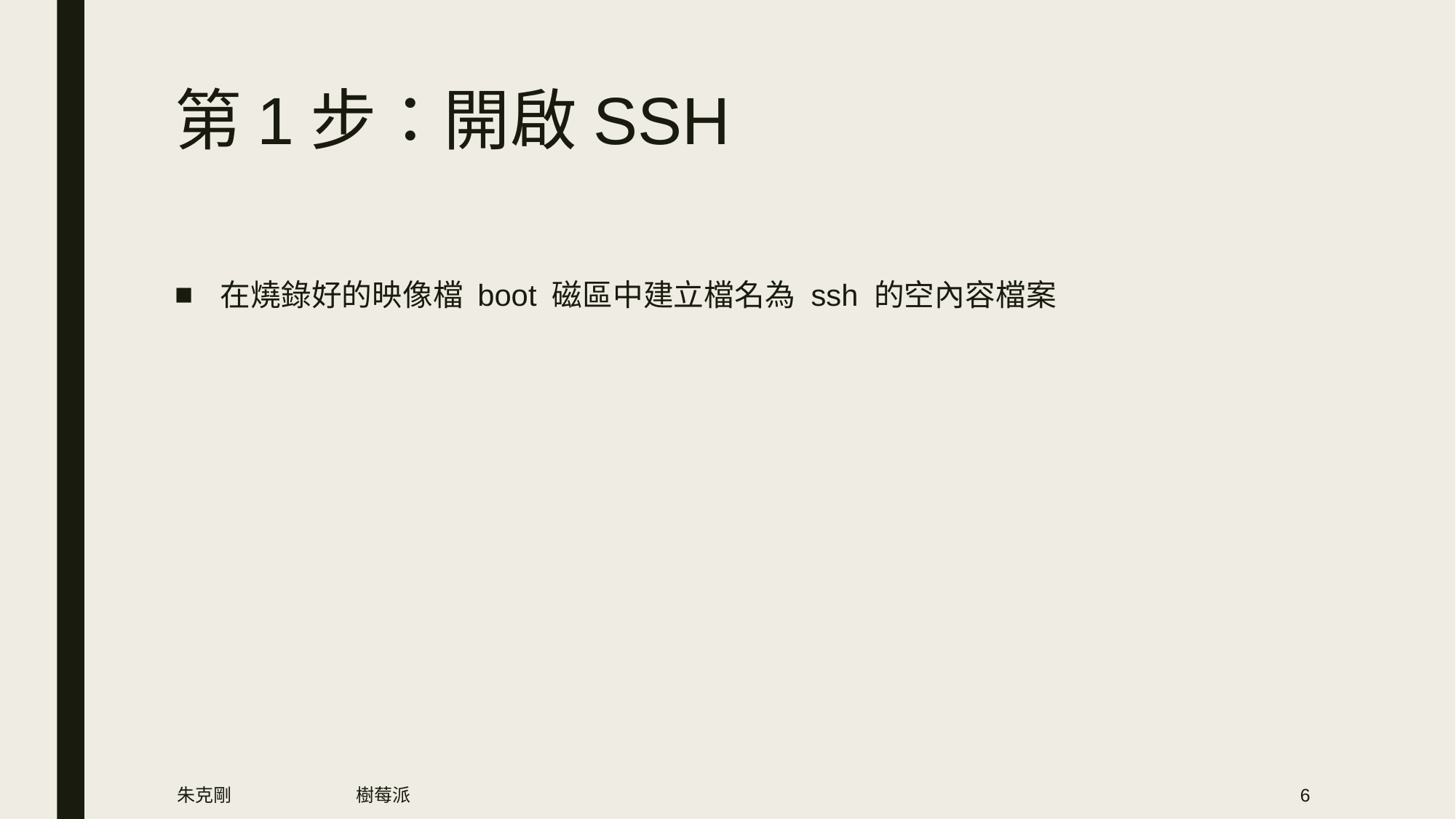

# 第1步：開啟SSH
在燒錄好的映像檔 boot 磁區中建立檔名為 ssh 的空內容檔案
朱克剛
樹莓派
6